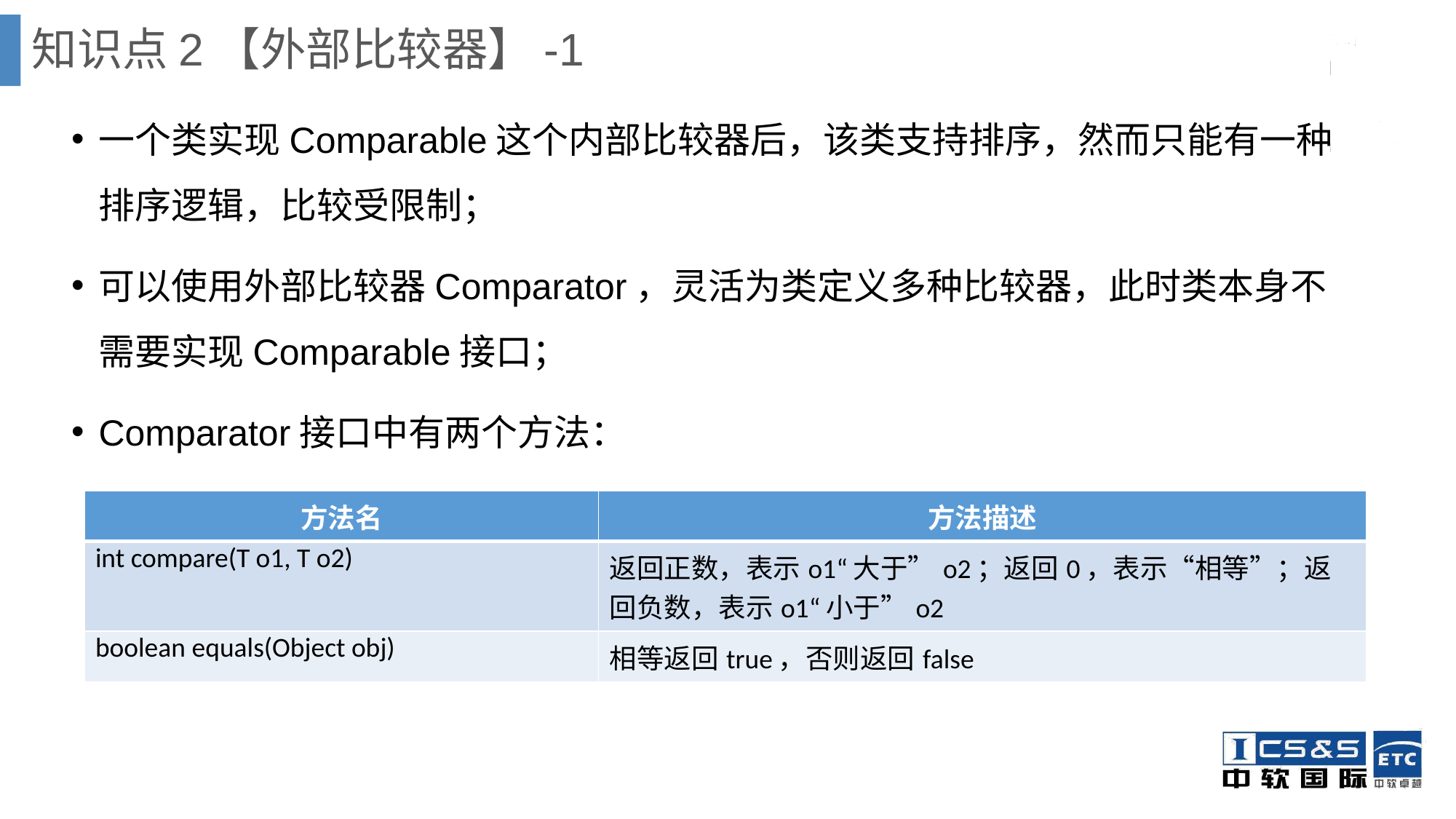

知识点2【外部比较器】-1
一个类实现Comparable这个内部比较器后，该类支持排序，然而只能有一种排序逻辑，比较受限制；
可以使用外部比较器Comparator，灵活为类定义多种比较器，此时类本身不需要实现Comparable接口；
Comparator接口中有两个方法：
| 方法名 | 方法描述 |
| --- | --- |
| int compare(T o1, T o2) | 返回正数，表示o1“大于”o2；返回0，表示“相等”；返回负数，表示o1“小于”o2 |
| boolean equals(Object obj) | 相等返回true，否则返回false |